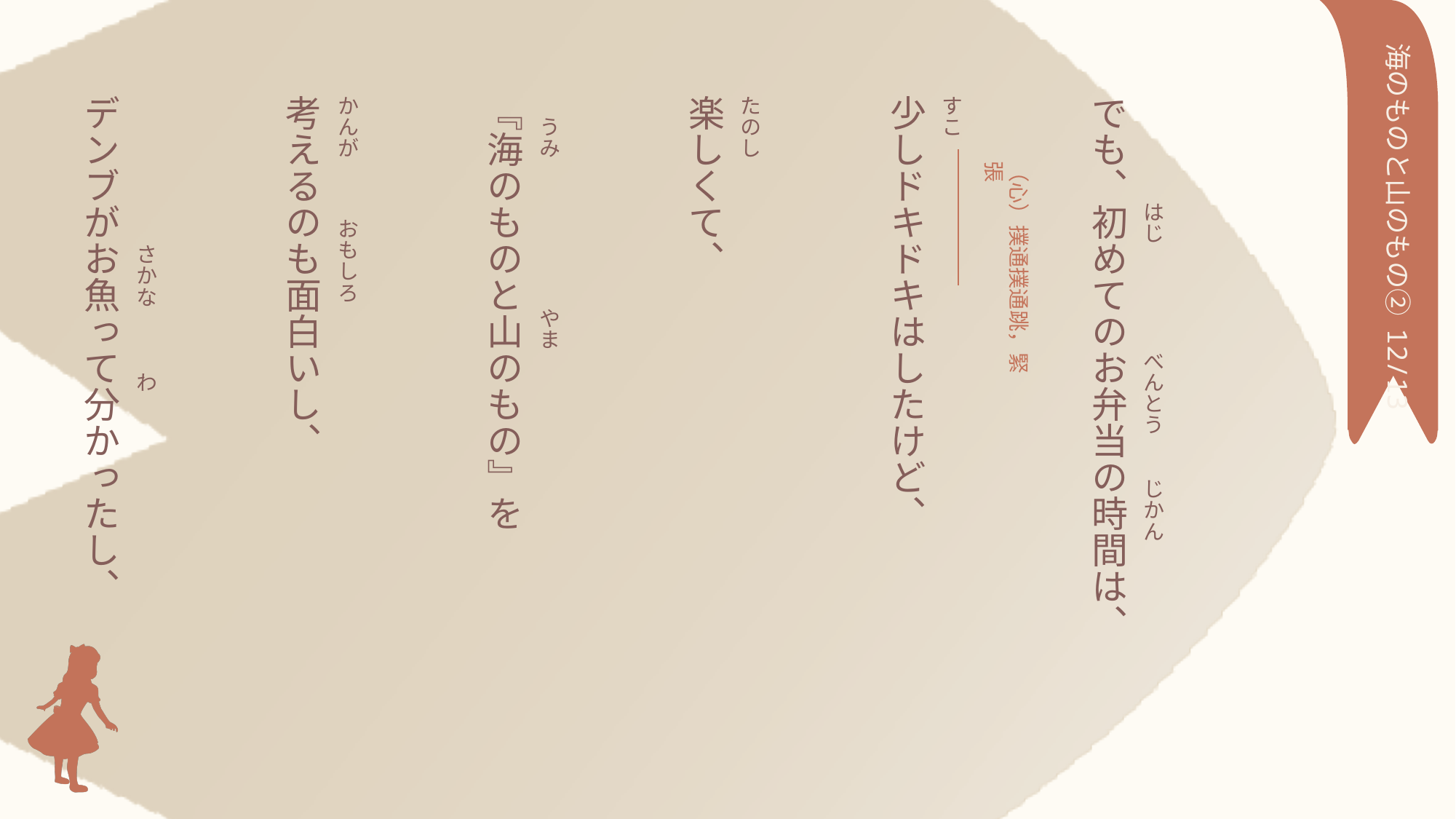

海のものと山のもの② 12/13
　　　　　はじ　　　　　べんとう　　じかん
でも、初めてのお弁当の時間は、

すこ
少しドキドキはしたけど、

たのし
楽しくて、

　うみ　　　　　　　やま
『海のものと山のもの』を

かんが        　おもしろ
考えるのも面白いし、

　　　　　　　さかな　　　わ
デンブがお魚って分かったし、
（心）撲通撲通跳，緊張